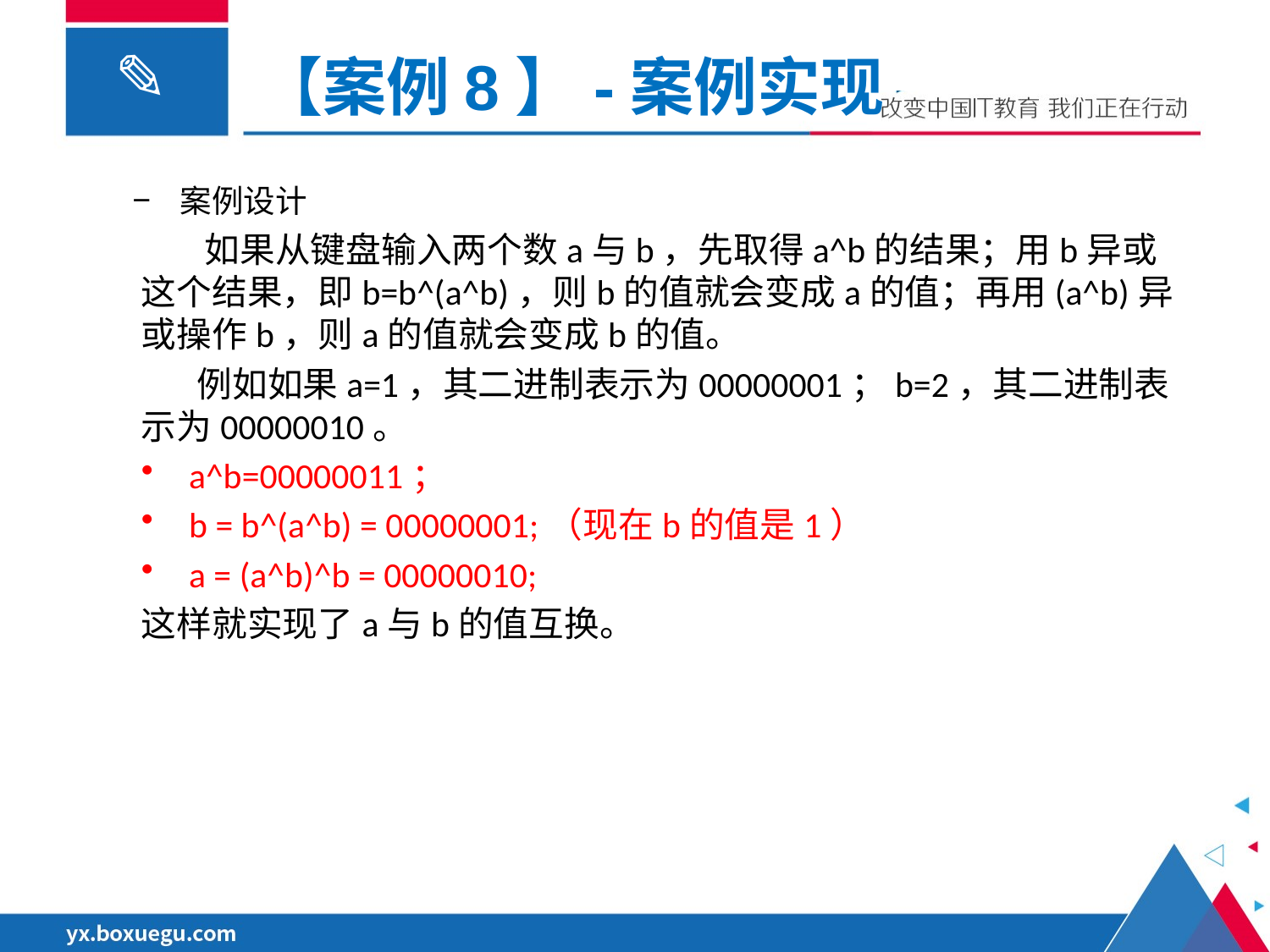

【案例8】-案例实现
案例设计
       如果从键盘输入两个数a与b，先取得a^b的结果；用b异或这个结果，即b=b^(a^b)，则b的值就会变成a的值；再用(a^b)异或操作b，则a的值就会变成b的值。
      例如如果a=1，其二进制表示为00000001；b=2，其二进制表示为00000010。
a^b=00000011；
b = b^(a^b) = 00000001;（现在b的值是1）
a = (a^b)^b = 00000010;
这样就实现了a与b的值互换。